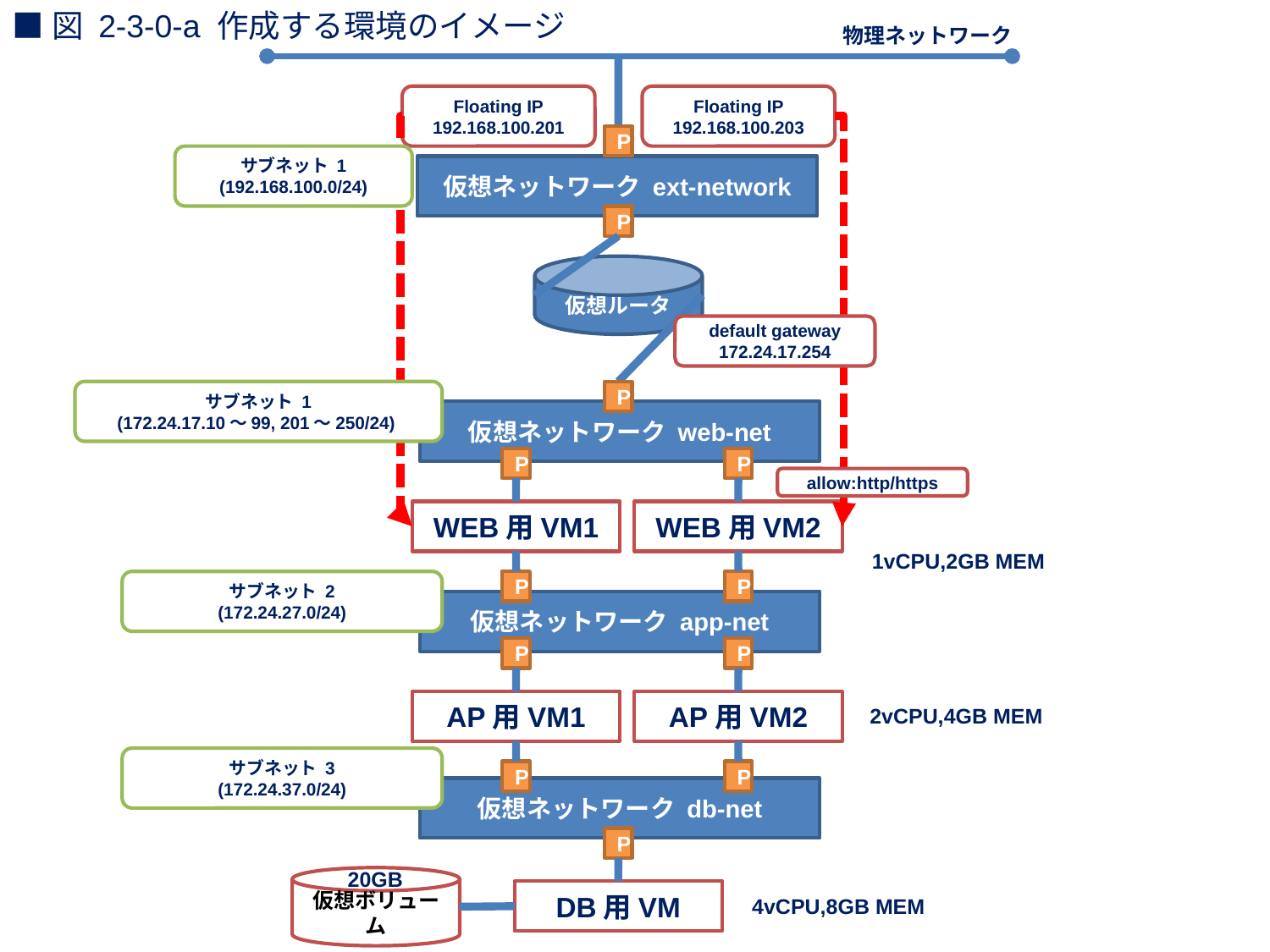

■図 2-3-0-a 作成する環境のイメージ
物理ネットワーク
Floating IP
192.168.100.201
Floating IP
192.168.100.203
P
サブネット 1
(192.168.100.0/24)
仮想ネットワーク ext-network
P
仮想ルータ
default gateway
172.24.17.254
サブネット 1
(172.24.17.10～99, 201～250/24)
P
仮想ネットワーク web-net
P
P
allow:http/https
WEB用VM1
WEB用VM2
1vCPU,2GB MEM
サブネット 2
(172.24.27.0/24)
P
P
仮想ネットワーク app-net
P
P
AP用VM1
AP用VM2
2vCPU,4GB MEM
サブネット 3
(172.24.37.0/24)
P
P
仮想ネットワーク db-net
P
20GB
仮想ボリューム
DB用VM
4vCPU,8GB MEM